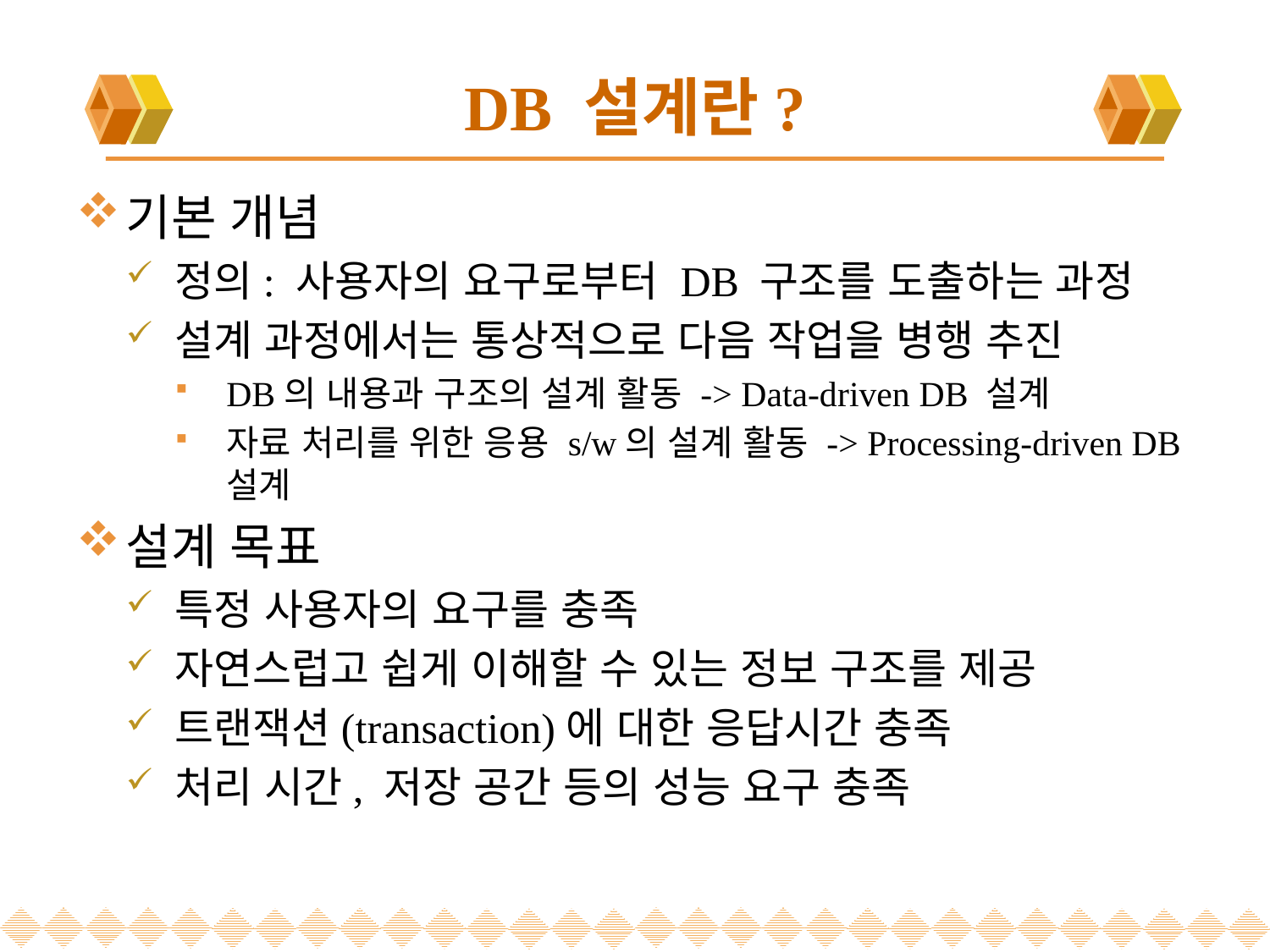

# DB 설계란?
기본 개념
정의: 사용자의 요구로부터 DB 구조를 도출하는 과정
설계 과정에서는 통상적으로 다음 작업을 병행 추진
DB의 내용과 구조의 설계 활동 -> Data-driven DB 설계
자료 처리를 위한 응용 s/w의 설계 활동 -> Processing-driven DB 설계
설계 목표
특정 사용자의 요구를 충족
자연스럽고 쉽게 이해할 수 있는 정보 구조를 제공
트랜잭션(transaction)에 대한 응답시간 충족
처리 시간, 저장 공간 등의 성능 요구 충족